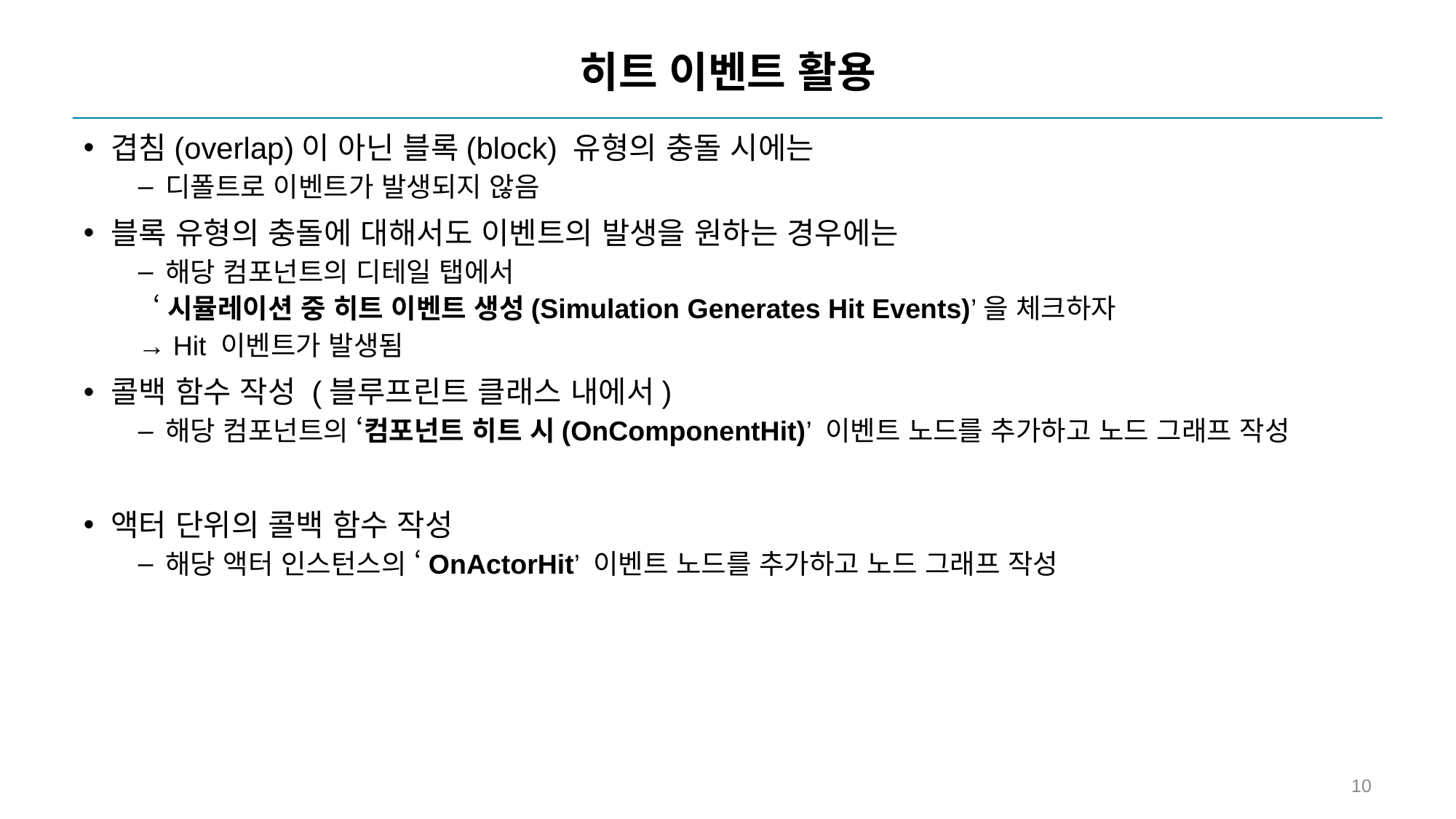

# 히트 이벤트 활용
겹침(overlap)이 아닌 블록(block) 유형의 충돌 시에는
디폴트로 이벤트가 발생되지 않음
블록 유형의 충돌에 대해서도 이벤트의 발생을 원하는 경우에는
해당 컴포넌트의 디테일 탭에서
  ‘시뮬레이션 중 히트 이벤트 생성(Simulation Generates Hit Events)’을 체크하자
→ Hit 이벤트가 발생됨
콜백 함수 작성 (블루프린트 클래스 내에서)
해당 컴포넌트의 ‘컴포넌트 히트 시(OnComponentHit)’ 이벤트 노드를 추가하고 노드 그래프 작성

액터 단위의 콜백 함수 작성
해당 액터 인스턴스의 ‘OnActorHit’ 이벤트 노드를 추가하고 노드 그래프 작성

10